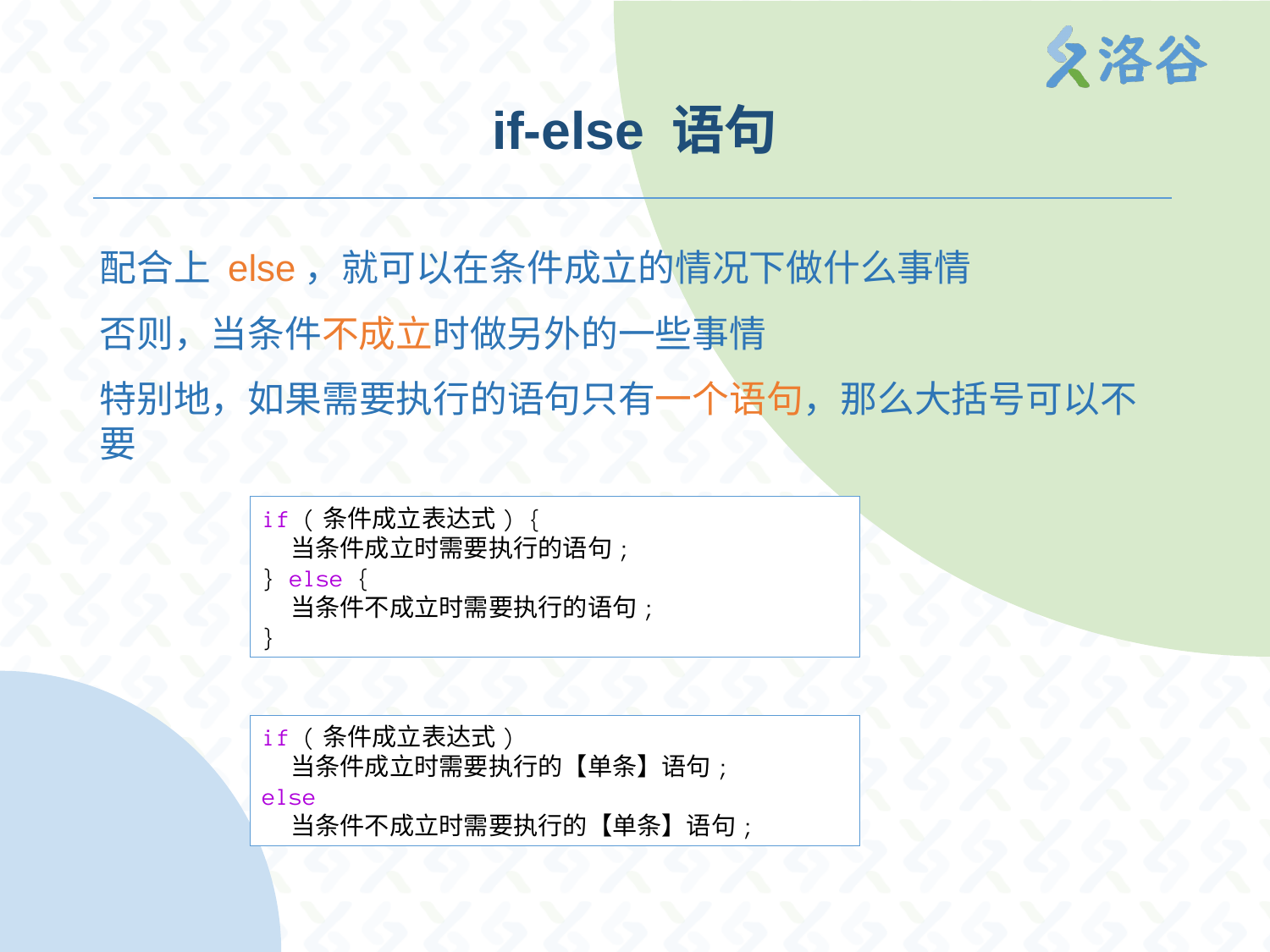

# if-else 语句
配合上 else，就可以在条件成立的情况下做什么事情
否则，当条件不成立时做另外的一些事情
特别地，如果需要执行的语句只有一个语句，那么大括号可以不要
if (条件成立表达式) {
    当条件成立时需要执行的语句;
} else {
    当条件不成立时需要执行的语句;
}
if (条件成立表达式)
    当条件成立时需要执行的【单条】语句;
else
    当条件不成立时需要执行的【单条】语句;